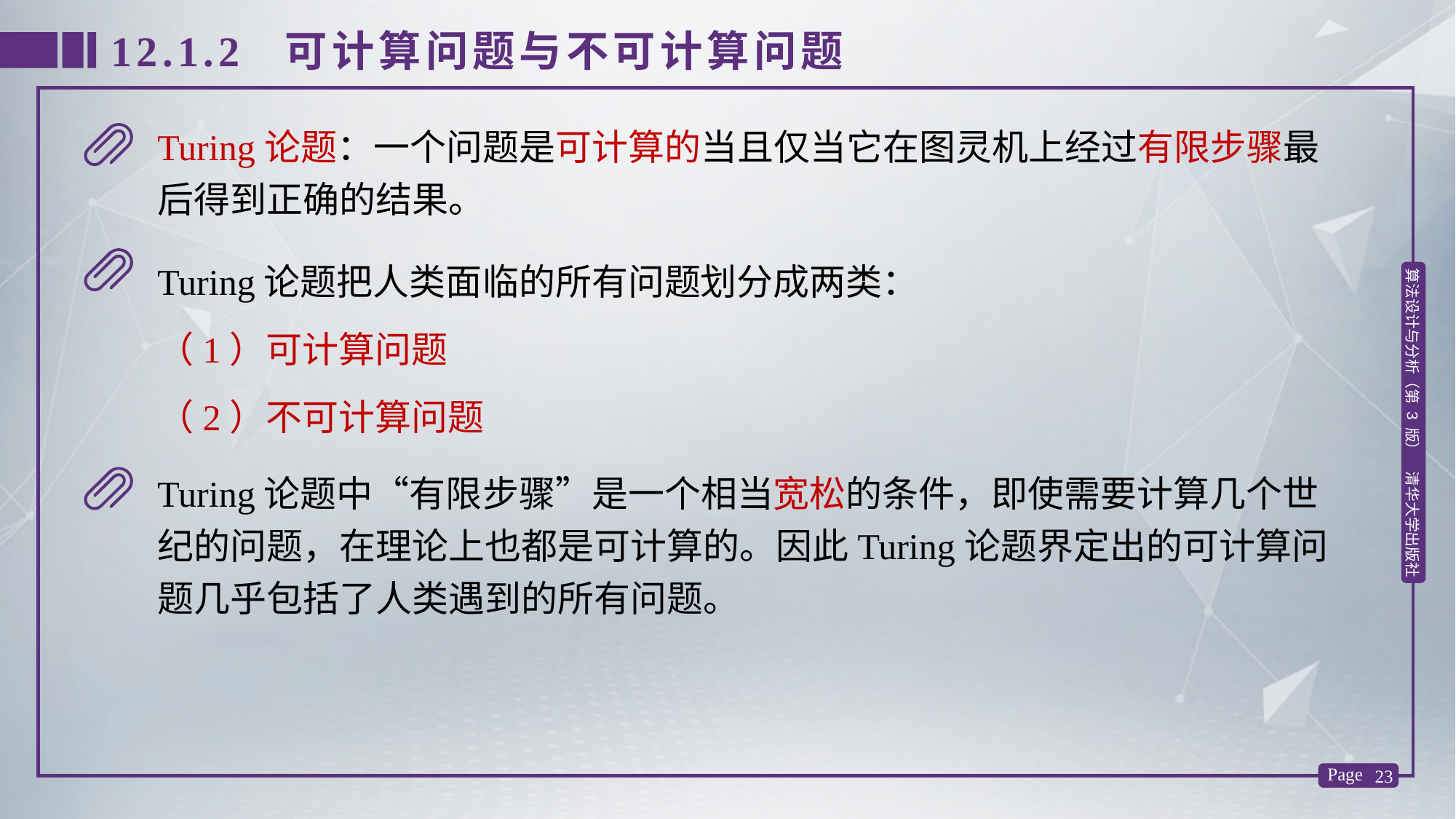

12.1.2  可计算问题与不可计算问题
Turing论题：一个问题是可计算的当且仅当它在图灵机上经过有限步骤最后得到正确的结果。

Turing论题把人类面临的所有问题划分成两类：
（1）可计算问题
（2）不可计算问题

Turing论题中“有限步骤”是一个相当宽松的条件，即使需要计算几个世纪的问题，在理论上也都是可计算的。因此Turing论题界定出的可计算问题几乎包括了人类遇到的所有问题。